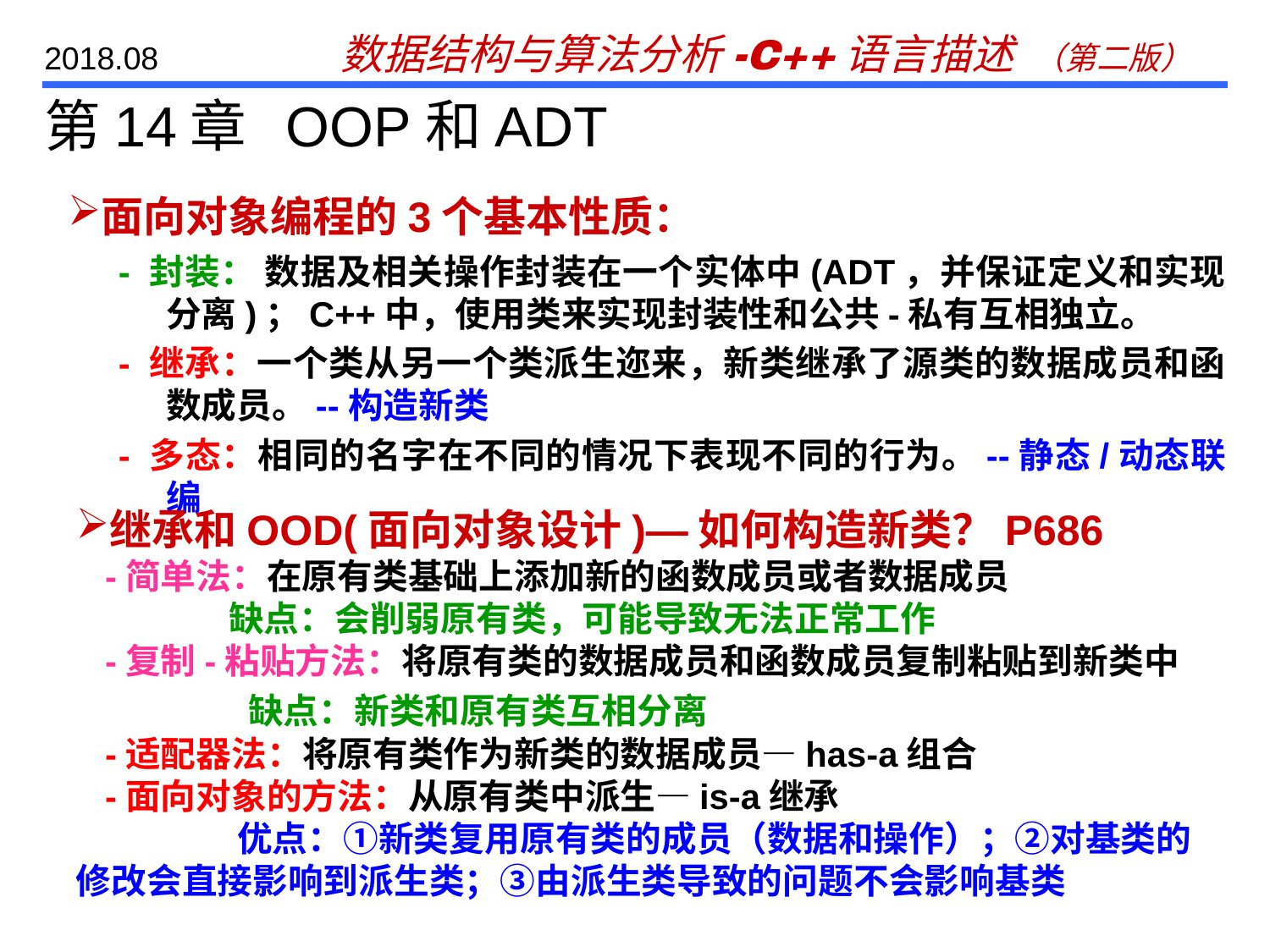

第14章  OOP和ADT
面向对象编程的3个基本性质：
- 封装： 数据及相关操作封装在一个实体中(ADT，并保证定义和实现分离)；C++中，使用类来实现封装性和公共-私有互相独立。
- 继承：一个类从另一个类派生迩来，新类继承了源类的数据成员和函数成员。--构造新类
- 多态：相同的名字在不同的情况下表现不同的行为。--静态/动态联编
继承和OOD(面向对象设计)—如何构造新类？P686
   -简单法：在原有类基础上添加新的函数成员或者数据成员
                   缺点：会削弱原有类，可能导致无法正常工作
   -复制-粘贴方法：将原有类的数据成员和函数成员复制粘贴到新类中
                 缺点：新类和原有类互相分离
   -适配器法：将原有类作为新类的数据成员—has-a组合
   -面向对象的方法：从原有类中派生—is-a继承
                   优点：①新类复用原有类的成员（数据和操作）；②对基类的修改会直接影响到派生类；③由派生类导致的问题不会影响基类